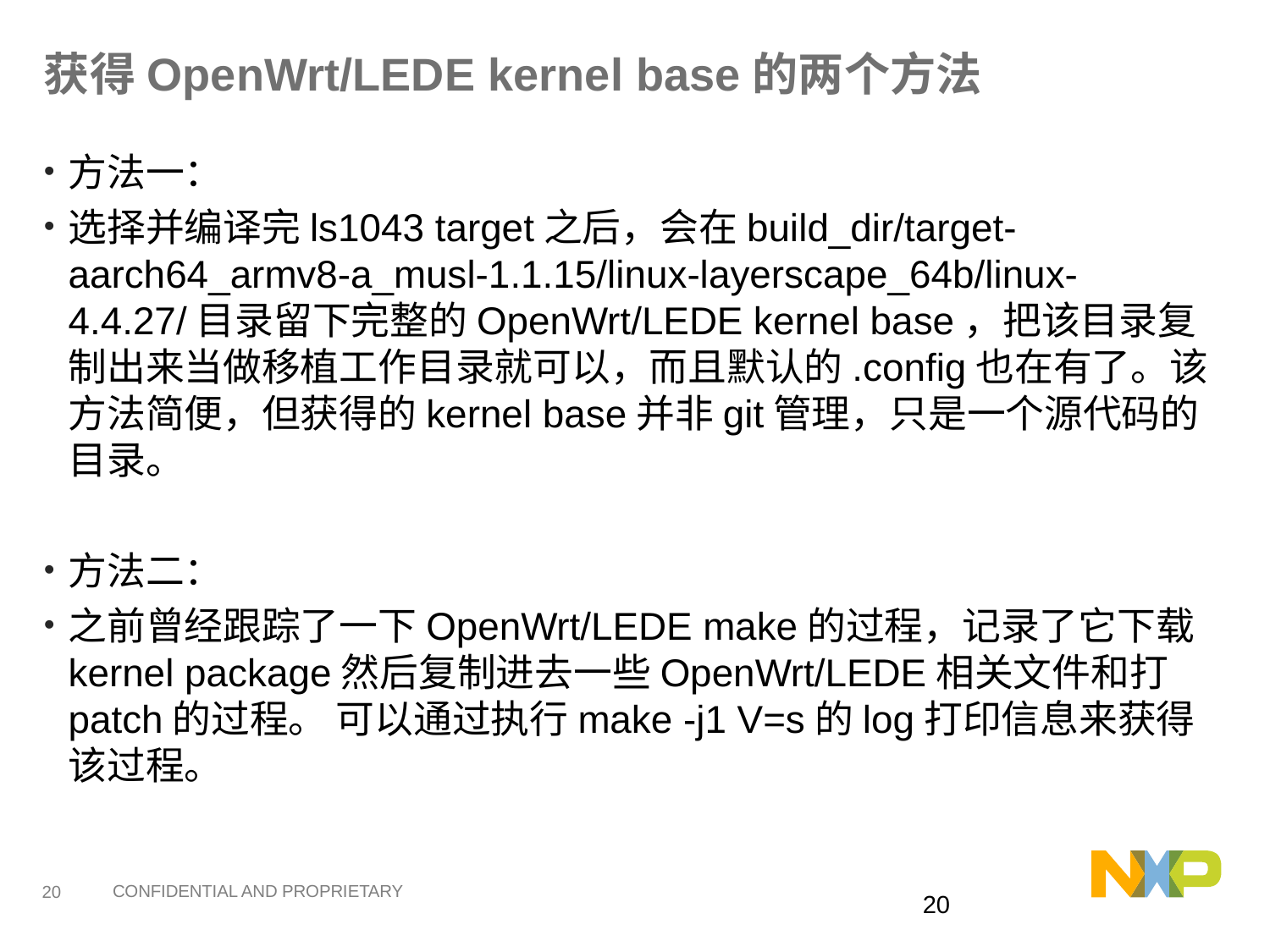

# 获得OpenWrt/LEDE kernel base的两个方法
方法一：
选择并编译完ls1043 target之后，会在build_dir/target-aarch64_armv8-a_musl-1.1.15/linux-layerscape_64b/linux-4.4.27/目录留下完整的OpenWrt/LEDE kernel base，把该目录复制出来当做移植工作目录就可以，而且默认的.config也在有了。该方法简便，但获得的kernel base并非git管理，只是一个源代码的目录。

方法二：
之前曾经跟踪了一下OpenWrt/LEDE make的过程，记录了它下载kernel package然后复制进去一些OpenWrt/LEDE相关文件和打patch的过程。 可以通过执行make -j1 V=s的log打印信息来获得该过程。
20